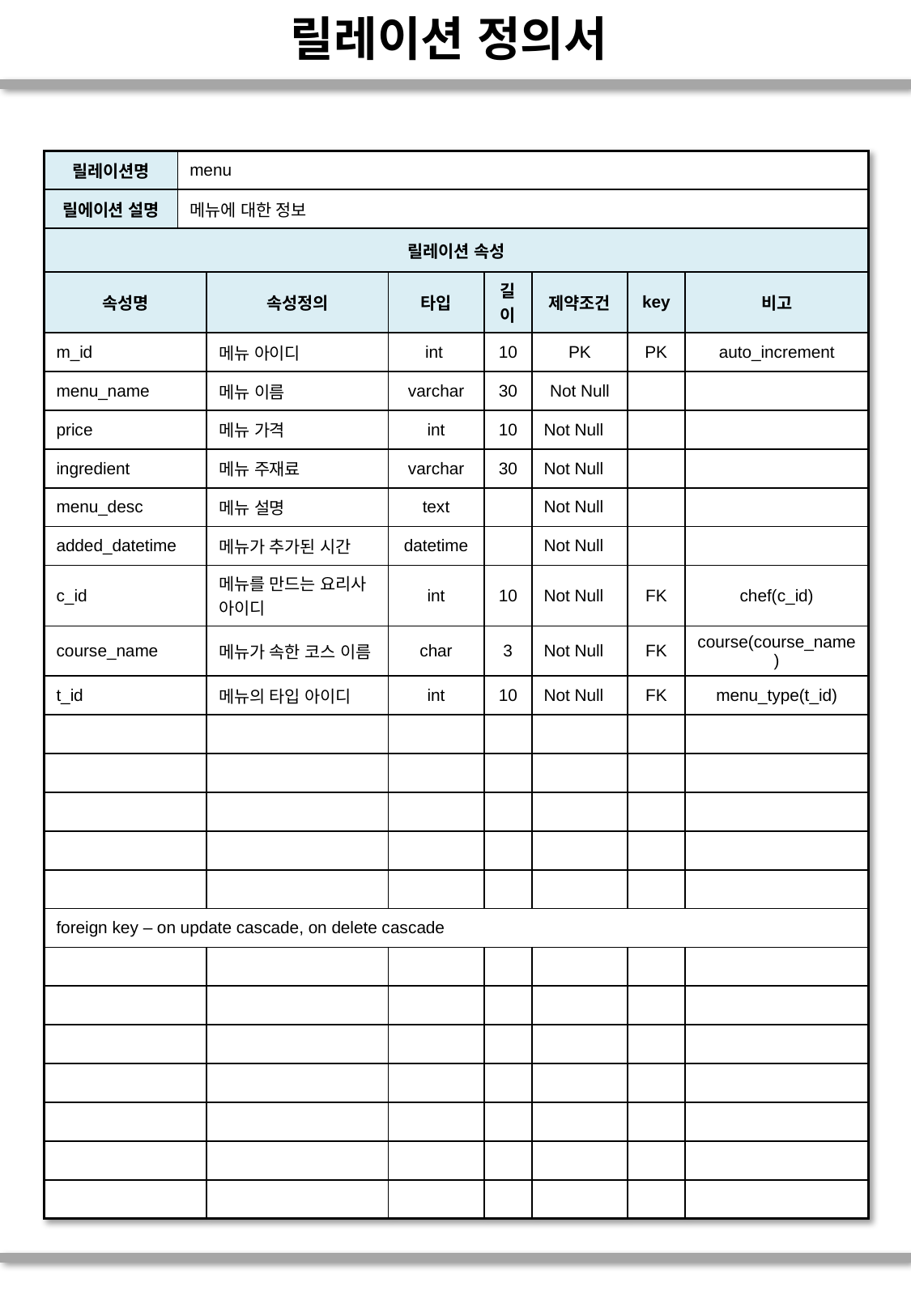

# 릴레이션 정의서
| 릴레이션명 | menu |  |  |  |  |  |  |
| --- | --- | --- | --- | --- | --- | --- | --- |
| 릴에이션 설명 | 메뉴에 대한 정보 |  |  |  |  |  |  |
| 릴레이션 속성 |  |  |  |  |  |  |  |
| 속성명 | 속성정의 | 속성정의 | 타입 | 길이 | 제약조건 | key | 비고 |
| m\_id | 요리사 아이디 | 메뉴 아이디 | int | 10 | PK | PK | auto\_increment |
| menu\_name | 요리사 번호 | 메뉴 이름 | varchar | 30 | Not Null |  |  |
| price | 요리사 등급 | 메뉴 가격 | int | 10 | Not Null |  |  |
| ingredient | 요리사 경력 | 메뉴 주재료 | varchar | 30 | Not Null |  |  |
| menu\_desc |  | 메뉴 설명 | text |  | Not Null |  |  |
| added\_datetime |  | 메뉴가 추가된 시간 | datetime |  | Not Null |  |  |
| c\_id |  | 메뉴를 만드는 요리사 아이디 | int | 10 | Not Null | FK | chef(c\_id) |
| course\_name |  | 메뉴가 속한 코스 이름 | char | 3 | Not Null | FK | course(course\_name) |
| t\_id |  | 메뉴의 타입 아이디 | int | 10 | Not Null | FK | menu\_type(t\_id) |
|  |  |  |  |  |  |  |  |
|  |  |  |  |  |  |  |  |
|  |  |  |  |  |  |  |  |
|  |  |  |  |  |  |  |  |
|  |  |  |  |  |  |  |  |
| foreign key – on update cascade, on delete cascade |  |  |  |  |  |  |  |
|  |  |  |  |  |  |  |  |
|  |  |  |  |  |  |  |  |
|  |  |  |  |  |  |  |  |
|  |  |  |  |  |  |  |  |
|  |  |  |  |  |  |  |  |
|  |  |  |  |  |  |  |  |
|  |  |  |  |  |  |  |  |